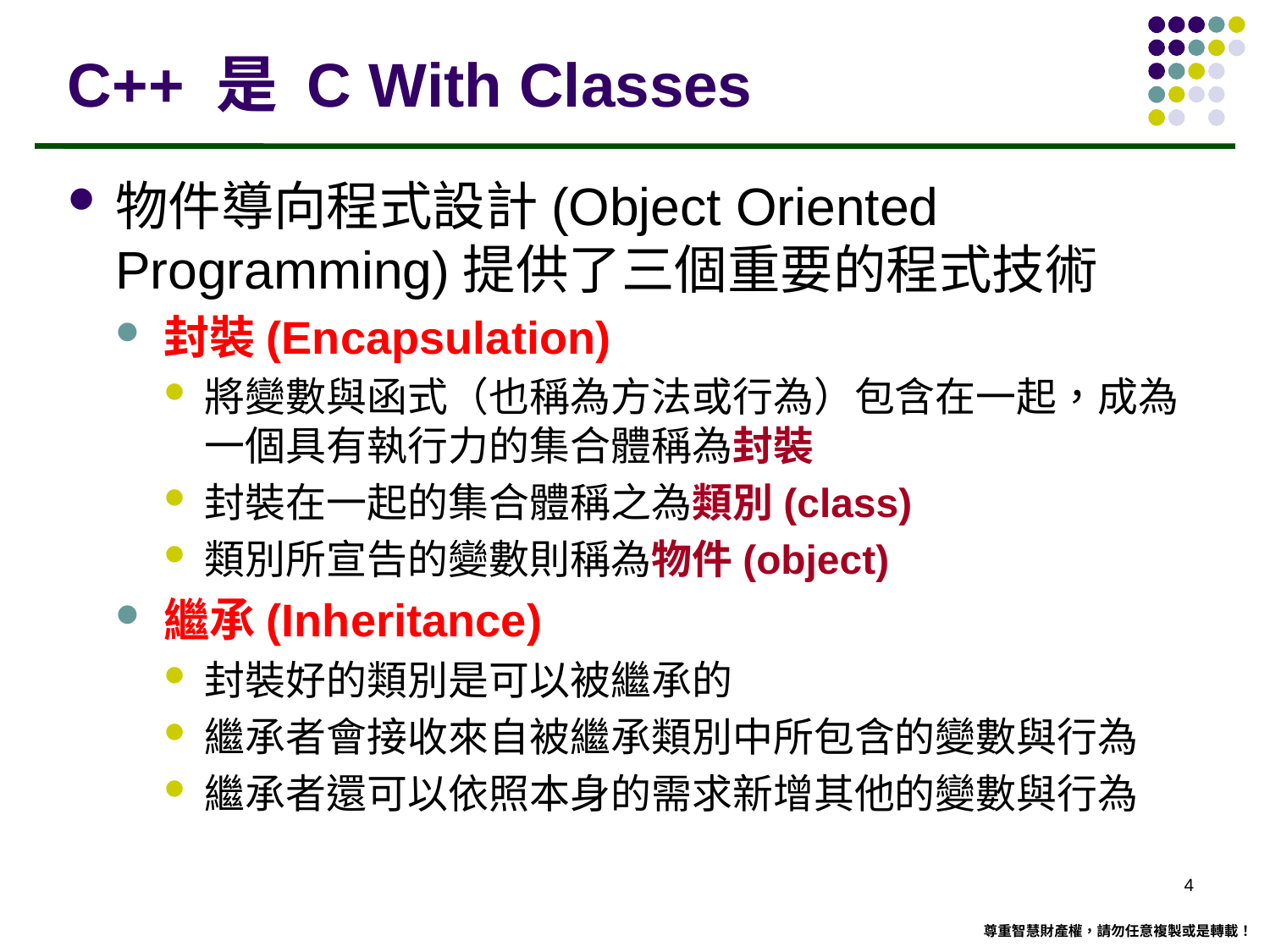

# C++ 是 C With Classes
物件導向程式設計(Object Oriented Programming)提供了三個重要的程式技術
封裝(Encapsulation)
將變數與函式（也稱為方法或行為）包含在一起，成為一個具有執行力的集合體稱為封裝
封裝在一起的集合體稱之為類別(class)
類別所宣告的變數則稱為物件(object)
繼承(Inheritance)
封裝好的類別是可以被繼承的
繼承者會接收來自被繼承類別中所包含的變數與行為
繼承者還可以依照本身的需求新增其他的變數與行為
4